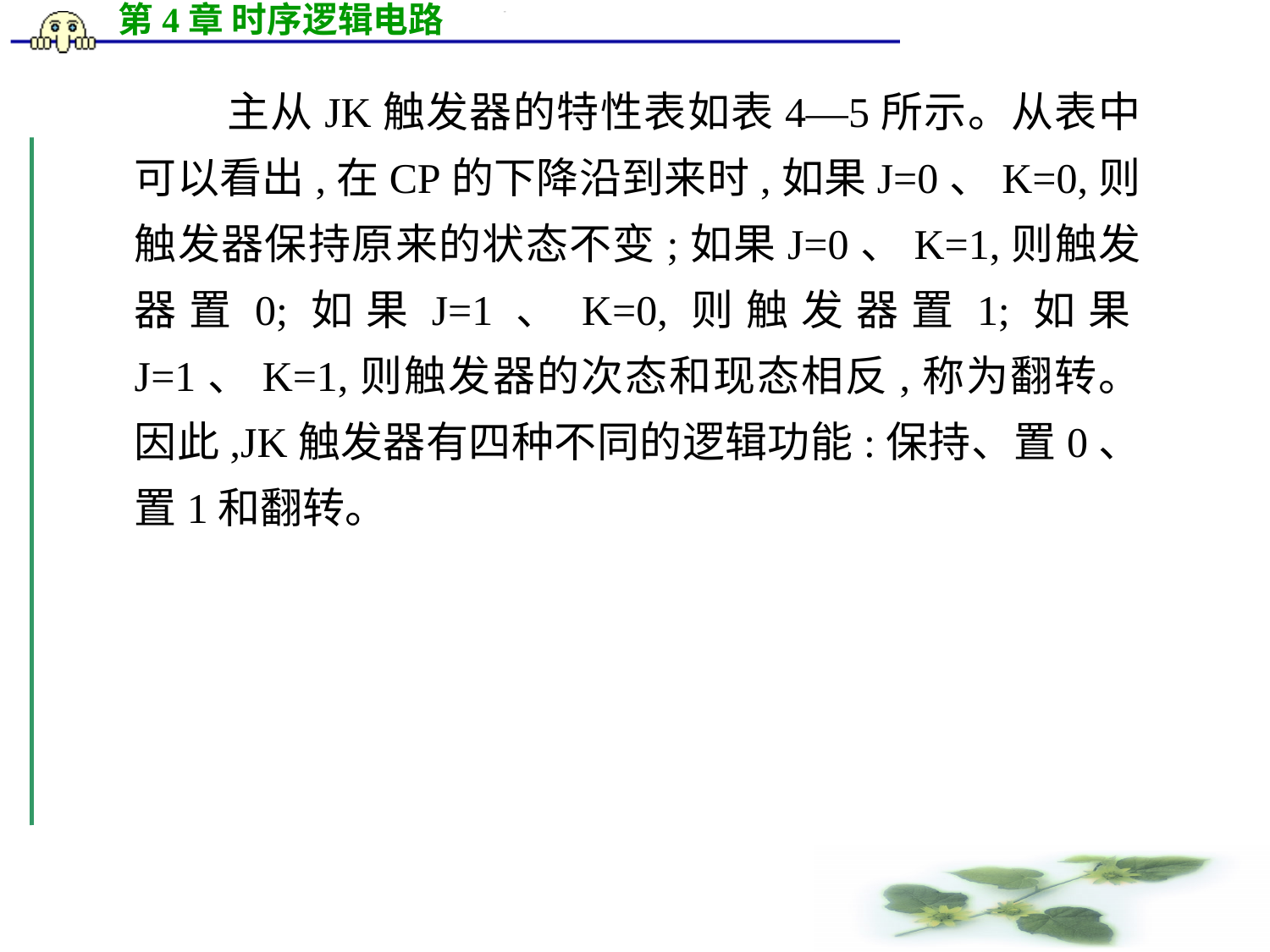

主从JK触发器的特性表如表4―5所示。从表中可以看出,在CP的下降沿到来时,如果J=0、K=0,则触发器保持原来的状态不变;如果J=0、K=1,则触发器置0;如果J=1、K=0,则触发器置1;如果J=1、K=1,则触发器的次态和现态相反,称为翻转。因此,JK触发器有四种不同的逻辑功能:保持、置0、置1和翻转。